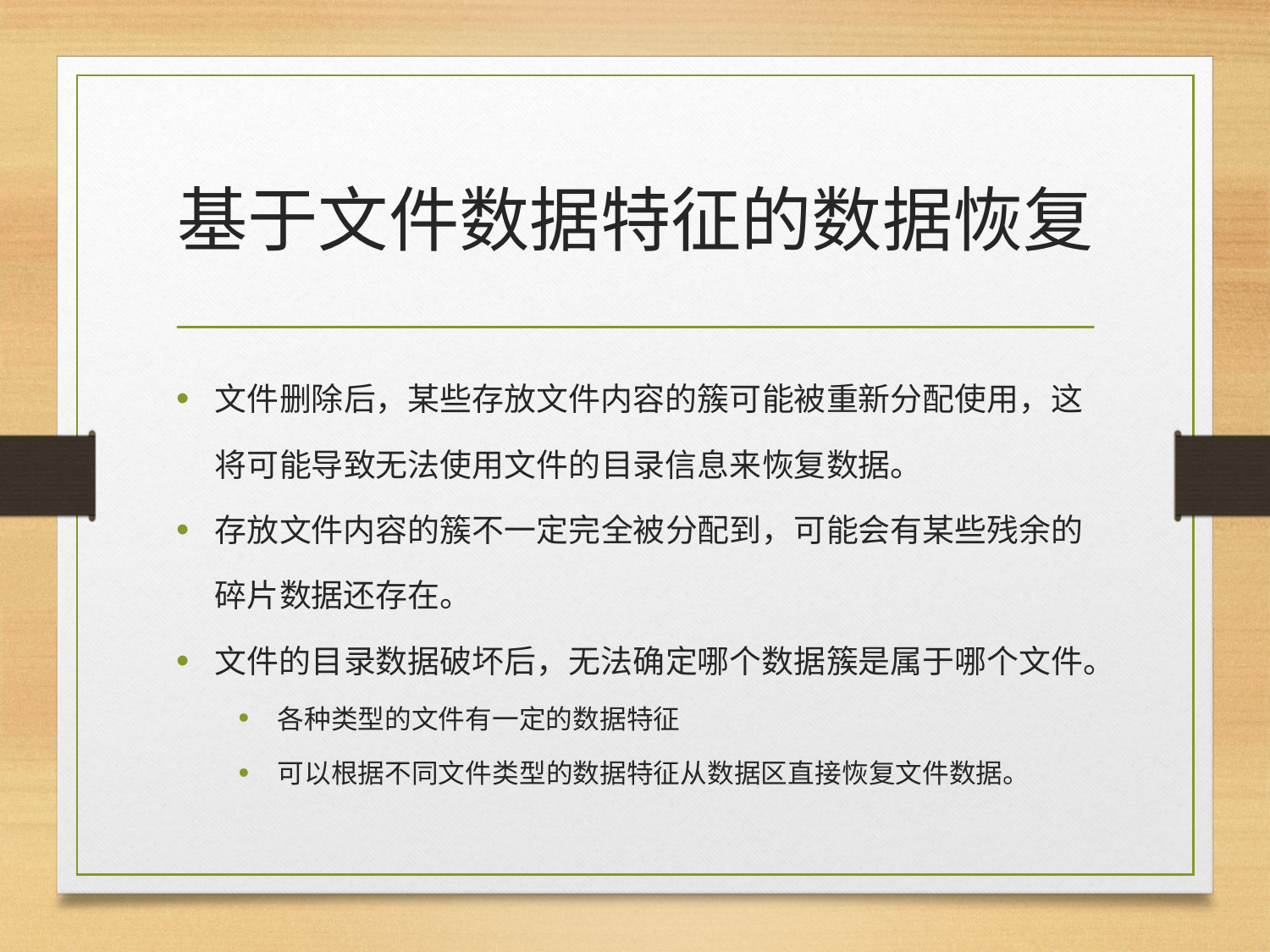

# 基于文件数据特征的数据恢复
文件删除后，某些存放文件内容的簇可能被重新分配使用，这将可能导致无法使用文件的目录信息来恢复数据。
存放文件内容的簇不一定完全被分配到，可能会有某些残余的碎片数据还存在。
文件的目录数据破坏后，无法确定哪个数据簇是属于哪个文件。
各种类型的文件有一定的数据特征
可以根据不同文件类型的数据特征从数据区直接恢复文件数据。